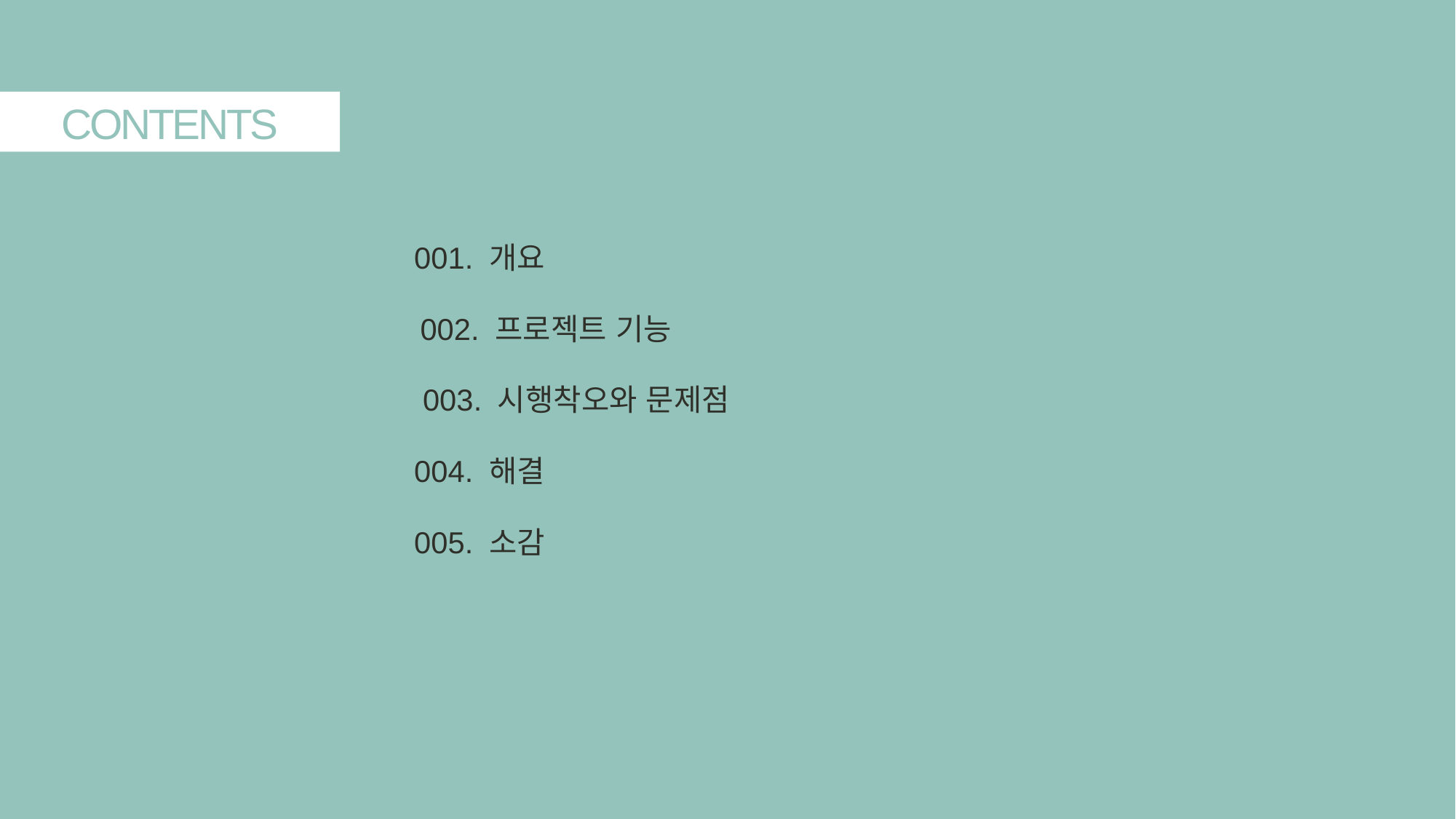

CONTENTS

001. 개요
002. 프로젝트 기능
003. 시행착오와 문제점
004. 해결
005. 소감